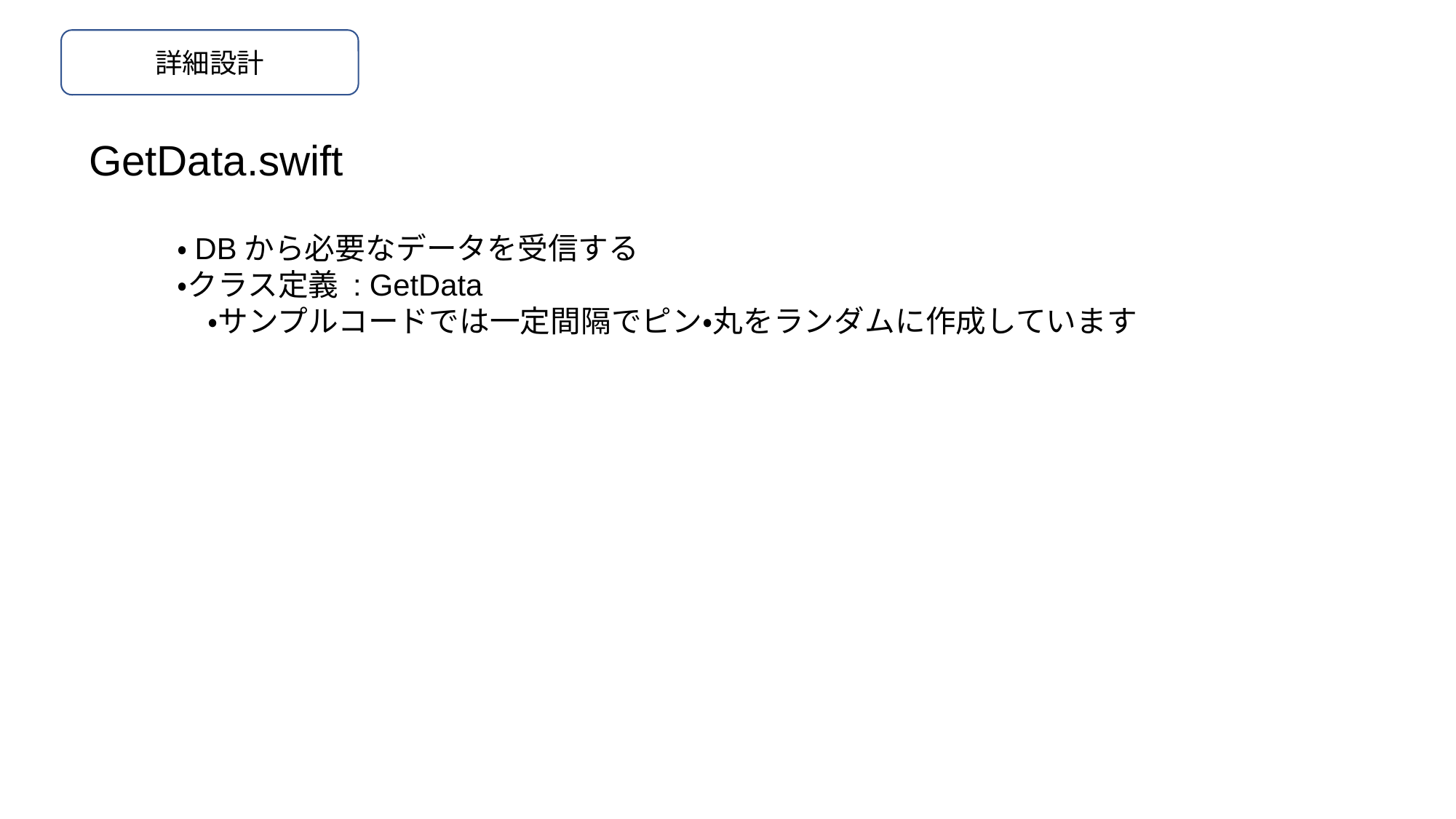

詳細設計
GetData.swift
・DBから必要なデータを受信する
・クラス定義 : GetData
　・サンプルコードでは一定間隔でピン・丸をランダムに作成しています